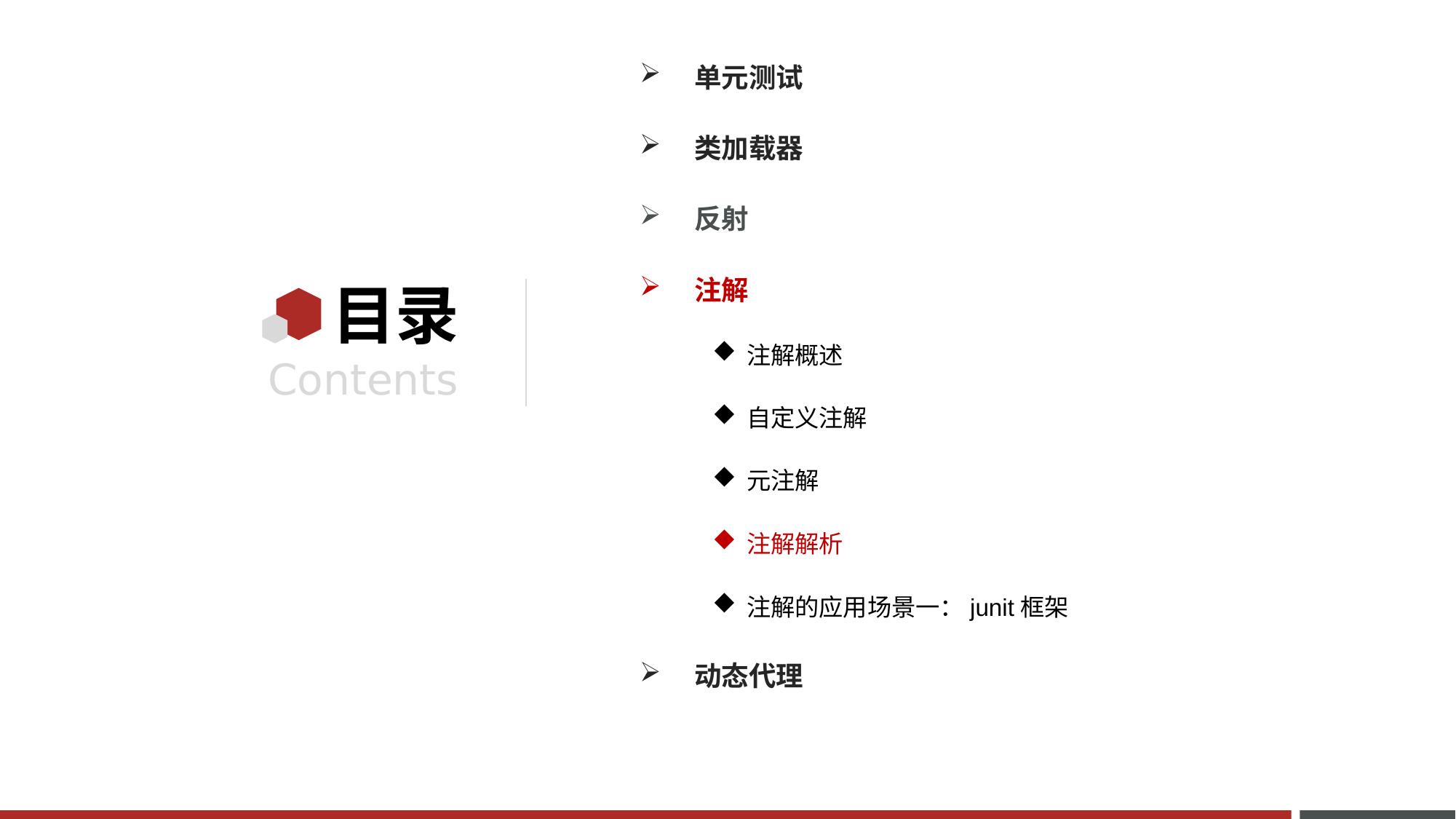

单元测试
类加载器
反射
注解
注解概述
自定义注解
元注解
注解解析
注解的应用场景一：junit框架
动态代理